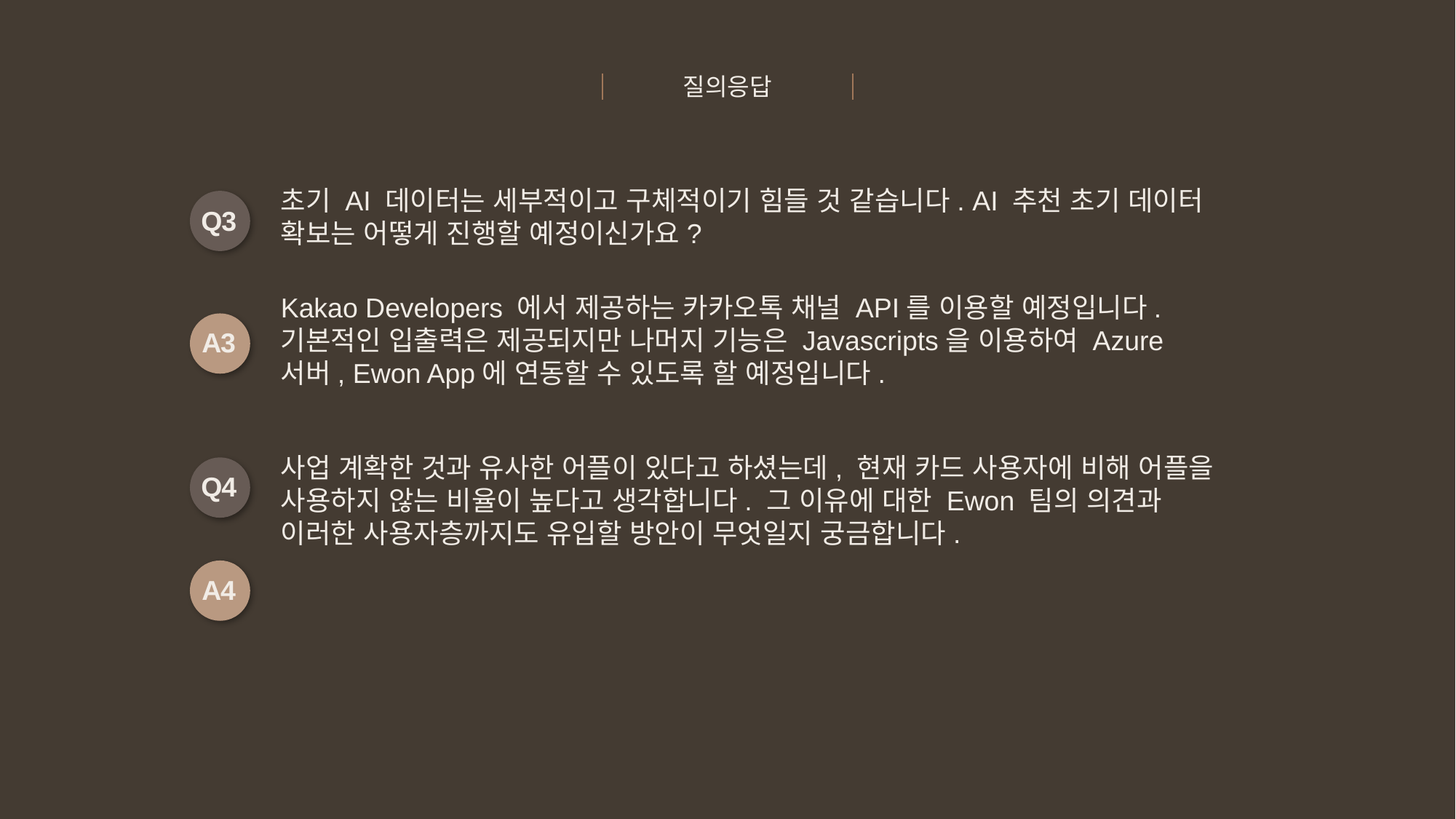

질의응답
초기 AI 데이터는 세부적이고 구체적이기 힘들 것 같습니다. AI 추천 초기 데이터 확보는 어떻게 진행할 예정이신가요?

Q3
Kakao Developers 에서 제공하는 카카오톡 채널 API를 이용할 예정입니다.
기본적인 입출력은 제공되지만 나머지 기능은 Javascripts을 이용하여 Azure 서버, Ewon App에 연동할 수 있도록 할 예정입니다.

A3
사업 계확한 것과 유사한 어플이 있다고 하셨는데, 현재 카드 사용자에 비해 어플을 사용하지 않는 비율이 높다고 생각합니다. 그 이유에 대한 Ewon 팀의 의견과 이러한 사용자층까지도 유입할 방안이 무엇일지 궁금합니다.

Q4

A4